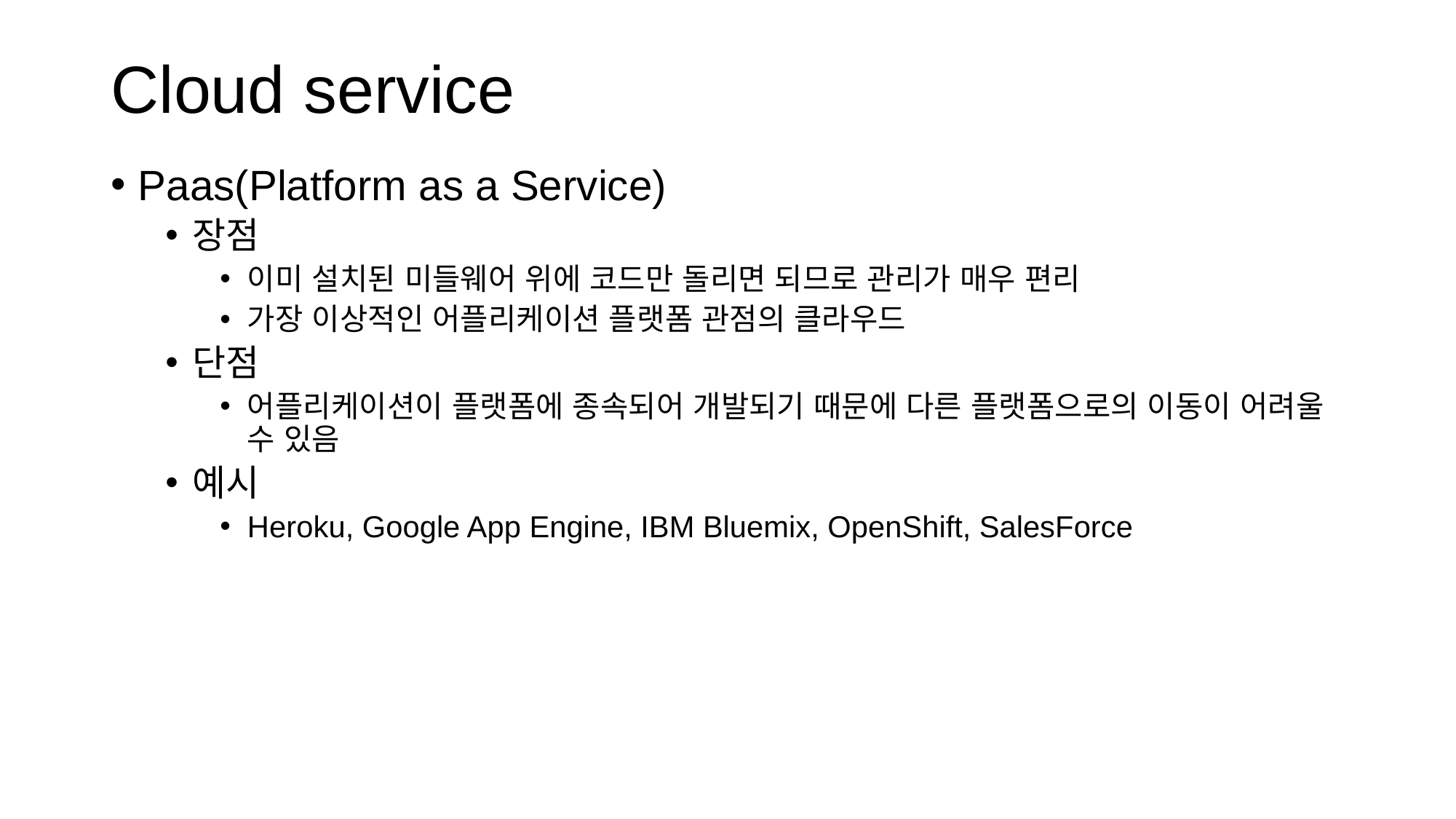

# Cloud service
Paas(Platform as a Service)
장점
이미 설치된 미들웨어 위에 코드만 돌리면 되므로 관리가 매우 편리
가장 이상적인 어플리케이션 플랫폼 관점의 클라우드
단점
어플리케이션이 플랫폼에 종속되어 개발되기 때문에 다른 플랫폼으로의 이동이 어려울 수 있음
예시
Heroku, Google App Engine, IBM Bluemix, OpenShift, SalesForce